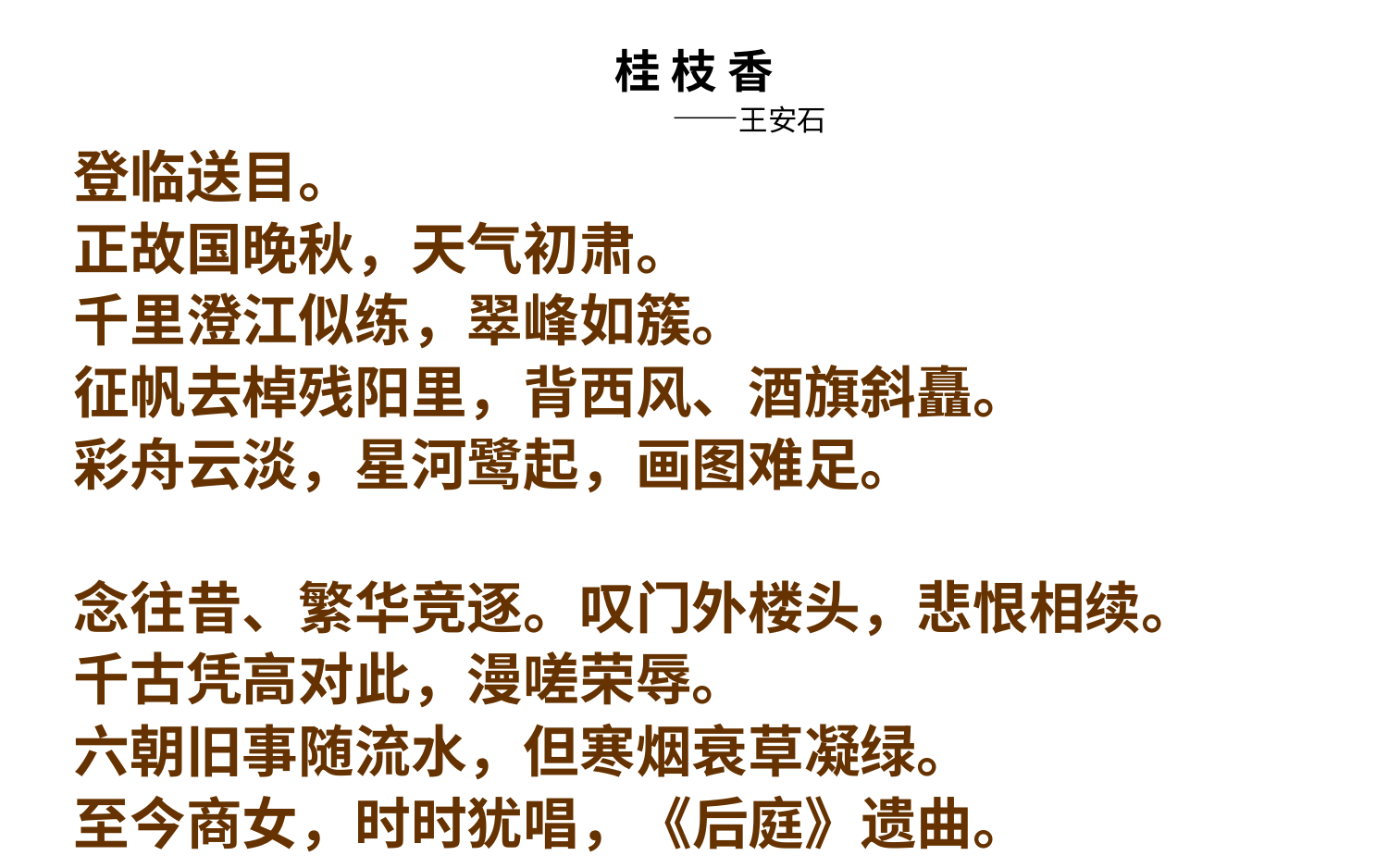

# 桂 枝 香 ——王安石
登临送目。
正故国晚秋，天气初肃。
千里澄江似练，翠峰如簇。
征帆去棹残阳里，背西风、酒旗斜矗。
彩舟云淡，星河鹭起，画图难足。

念往昔、繁华竞逐。叹门外楼头，悲恨相续。
千古凭高对此，漫嗟荣辱。
六朝旧事随流水，但寒烟衰草凝绿。
至今商女，时时犹唱，《后庭》遗曲。